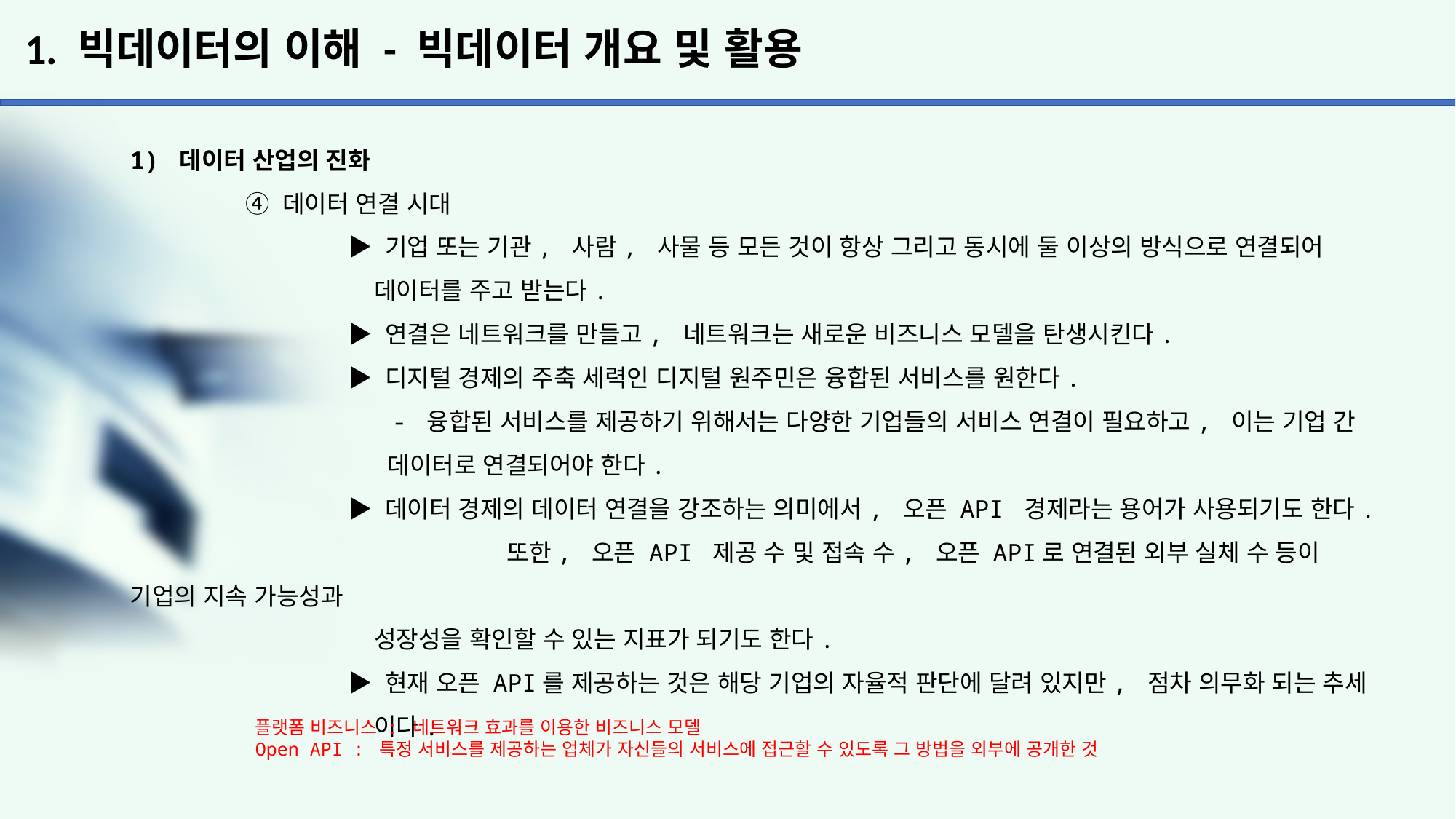

# 1. 빅데이터의 이해 - 빅데이터 개요 및 활용
1) 데이터 산업의 진화
	 ④ 데이터 연결 시대
		▶ 기업 또는 기관, 사람, 사물 등 모든 것이 항상 그리고 동시에 둘 이상의 방식으로 연결되어
		   데이터를 주고 받는다.
		▶ 연결은 네트워크를 만들고, 네트워크는 새로운 비즈니스 모델을 탄생시킨다.
		▶ 디지털 경제의 주축 세력인 디지털 원주민은 융합된 서비스를 원한다.
		   - 융합된 서비스를 제공하기 위해서는 다양한 기업들의 서비스 연결이 필요하고, 이는 기업 간
		     데이터로 연결되어야 한다.
		▶ 데이터 경제의 데이터 연결을 강조하는 의미에서, 오픈 API 경제라는 용어가 사용되기도 한다. 			   또한, 오픈 API 제공 수 및 접속 수, 오픈 API로 연결된 외부 실체 수 등이 기업의 지속 가능성과
		   성장성을 확인할 수 있는 지표가 되기도 한다.
		▶ 현재 오픈 API를 제공하는 것은 해당 기업의 자율적 판단에 달려 있지만, 점차 의무화 되는 추세
		   이다.
플랫폼 비즈니스 : 네트워크 효과를 이용한 비즈니스 모델
Open API : 특정 서비스를 제공하는 업체가 자신들의 서비스에 접근할 수 있도록 그 방법을 외부에 공개한 것